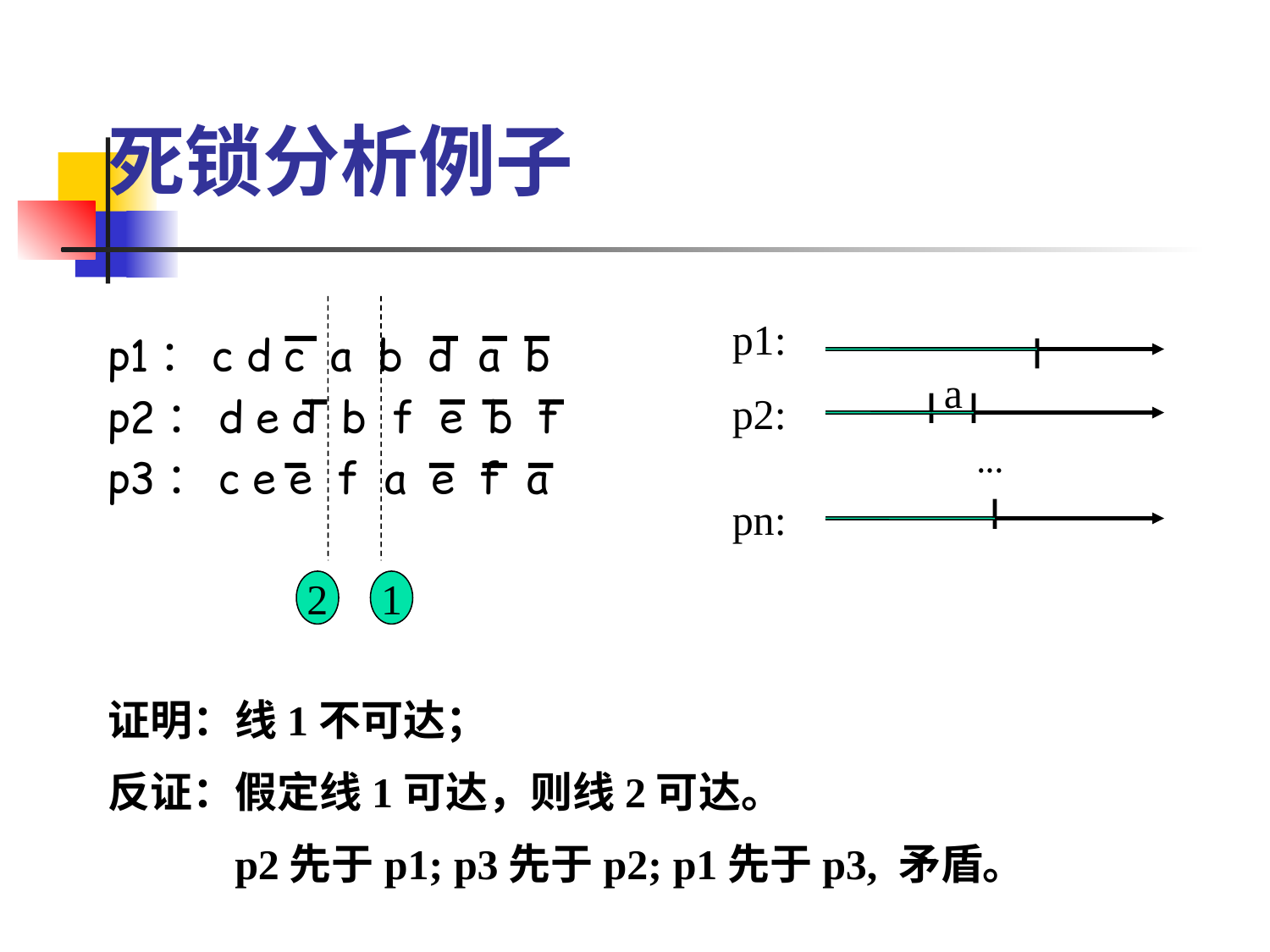

# 死锁分析例子

p1：c d c  a  b  d  a  b
p2：d e d  b  f  e  b  f
p3：c e e  f  a  e  f  a

p1:

a
p2:

…
pn:

2
1
证明：线1不可达；
反证：假定线1可达，则线2可达。
            p2先于p1; p3先于p2; p1先于p3, 矛盾。